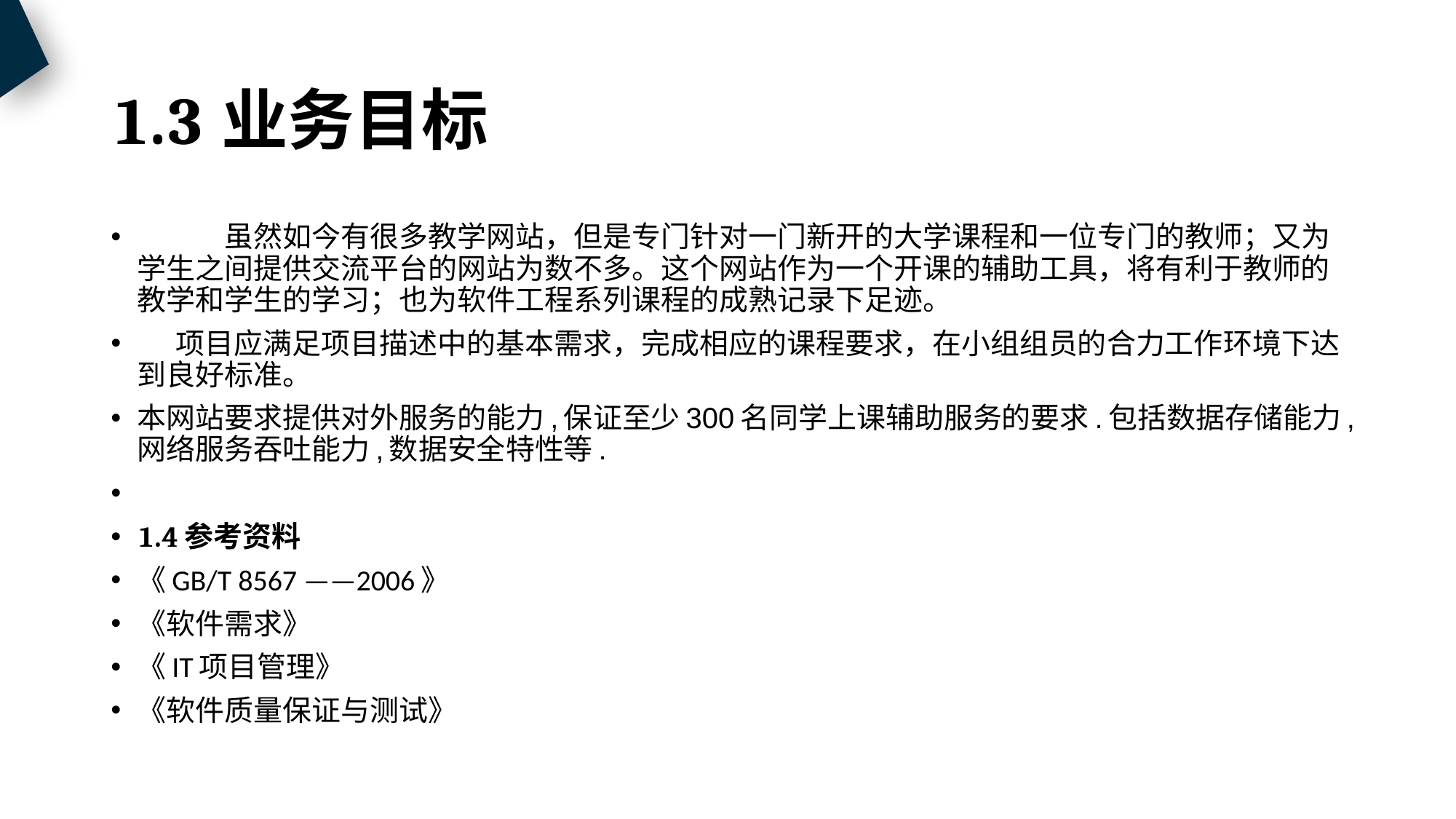

# 1.3业务目标
	虽然如今有很多教学网站，但是专门针对一门新开的大学课程和一位专门的教师；又为学生之间提供交流平台的网站为数不多。这个网站作为一个开课的辅助工具，将有利于教师的教学和学生的学习；也为软件工程系列课程的成熟记录下足迹。
     项目应满足项目描述中的基本需求，完成相应的课程要求，在小组组员的合力工作环境下达到良好标准。
本网站要求提供对外服务的能力,保证至少300名同学上课辅助服务的要求.包括数据存储能力,网络服务吞吐能力,数据安全特性等.

1.4参考资料
《GB/T 8567 ——2006》
《软件需求》
《IT项目管理》
《软件质量保证与测试》